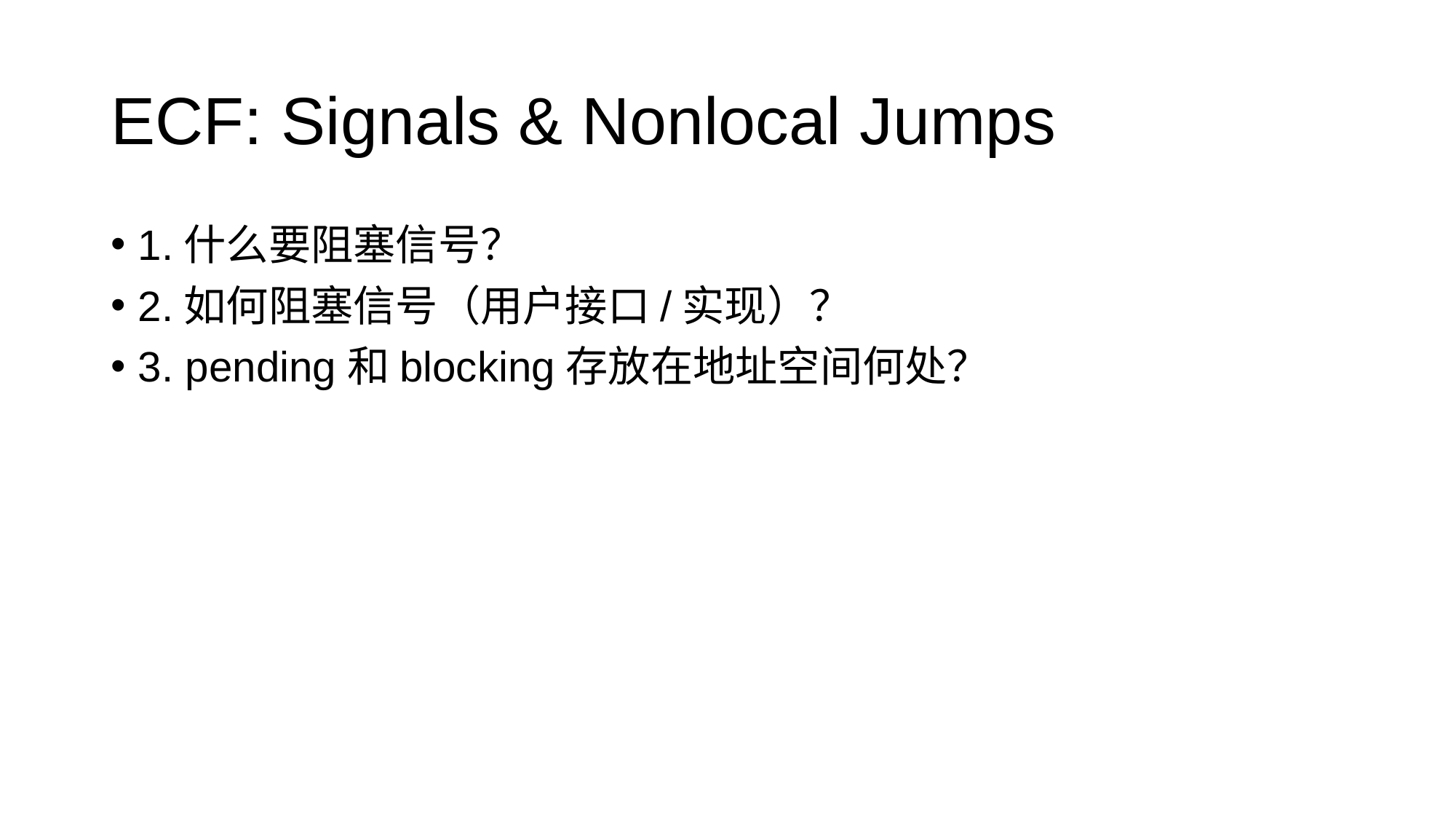

# ECF: Signals & Nonlocal Jumps
1.什么要阻塞信号？
2.如何阻塞信号（用户接口/实现）？
3. pending和blocking存放在地址空间何处？